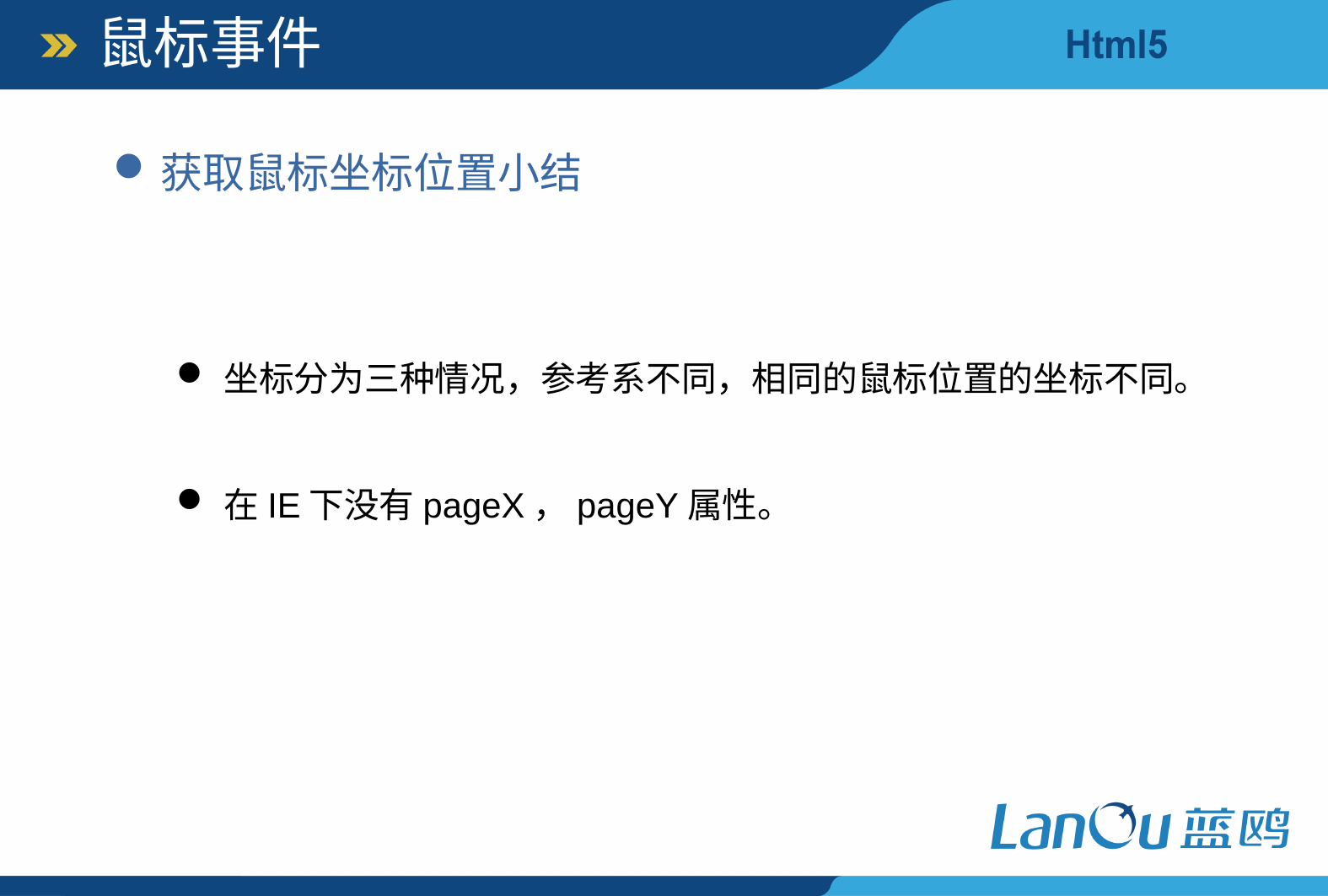

鼠标事件
获取鼠标坐标位置小结
坐标分为三种情况，参考系不同，相同的鼠标位置的坐标不同。

在IE下没有pageX，pageY属性。